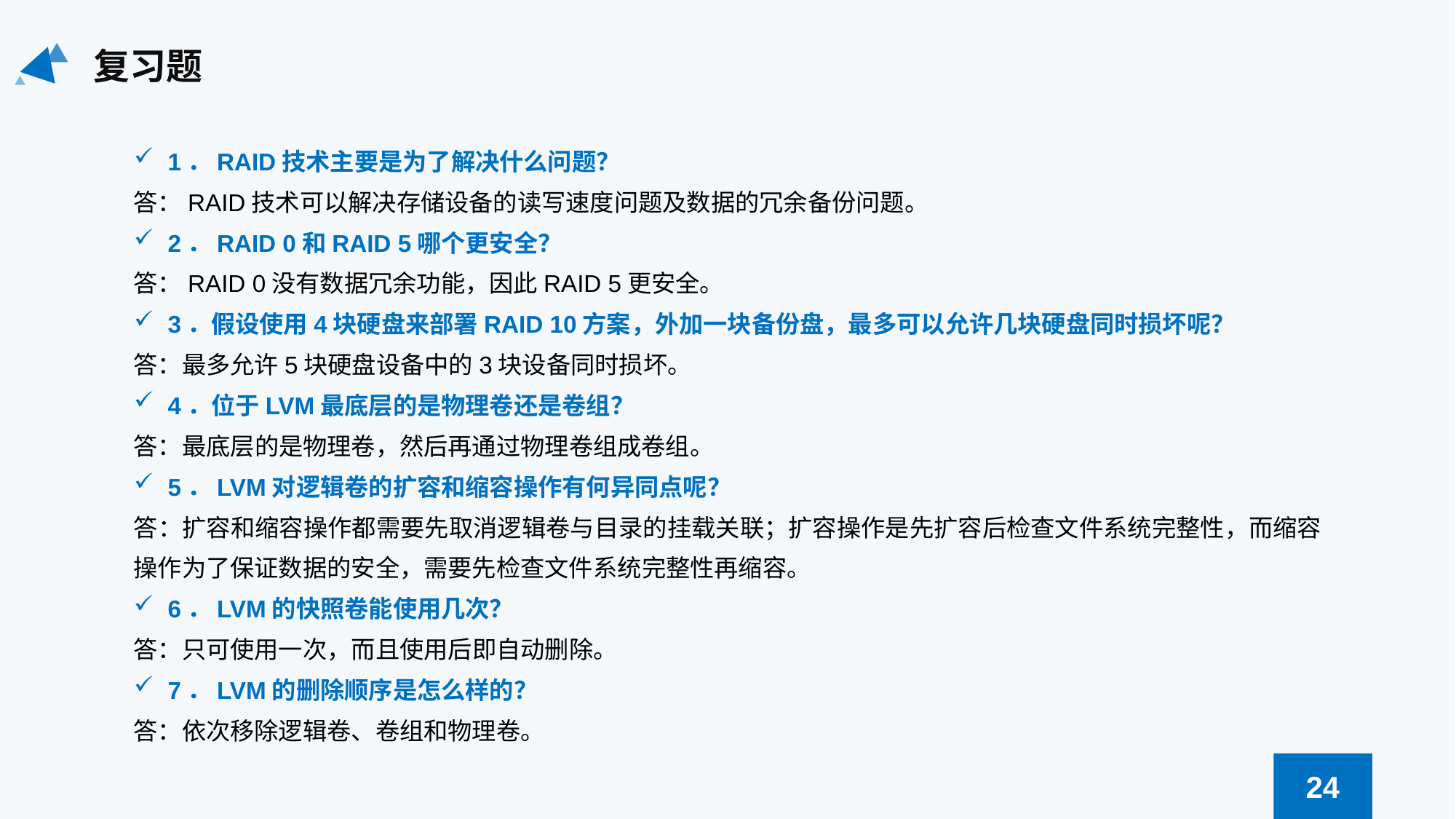

复习题

1．RAID技术主要是为了解决什么问题？
答：RAID技术可以解决存储设备的读写速度问题及数据的冗余备份问题。
2．RAID 0和RAID 5哪个更安全？
答：RAID 0没有数据冗余功能，因此RAID 5更安全。
3．假设使用4块硬盘来部署RAID 10方案，外加一块备份盘，最多可以允许几块硬盘同时损坏呢？
答：最多允许5块硬盘设备中的3块设备同时损坏。
4．位于LVM最底层的是物理卷还是卷组？
答：最底层的是物理卷，然后再通过物理卷组成卷组。
5．LVM对逻辑卷的扩容和缩容操作有何异同点呢？
答：扩容和缩容操作都需要先取消逻辑卷与目录的挂载关联；扩容操作是先扩容后检查文件系统完整性，而缩容操作为了保证数据的安全，需要先检查文件系统完整性再缩容。
6．LVM的快照卷能使用几次？
答：只可使用一次，而且使用后即自动删除。
7．LVM的删除顺序是怎么样的？
答：依次移除逻辑卷、卷组和物理卷。

24